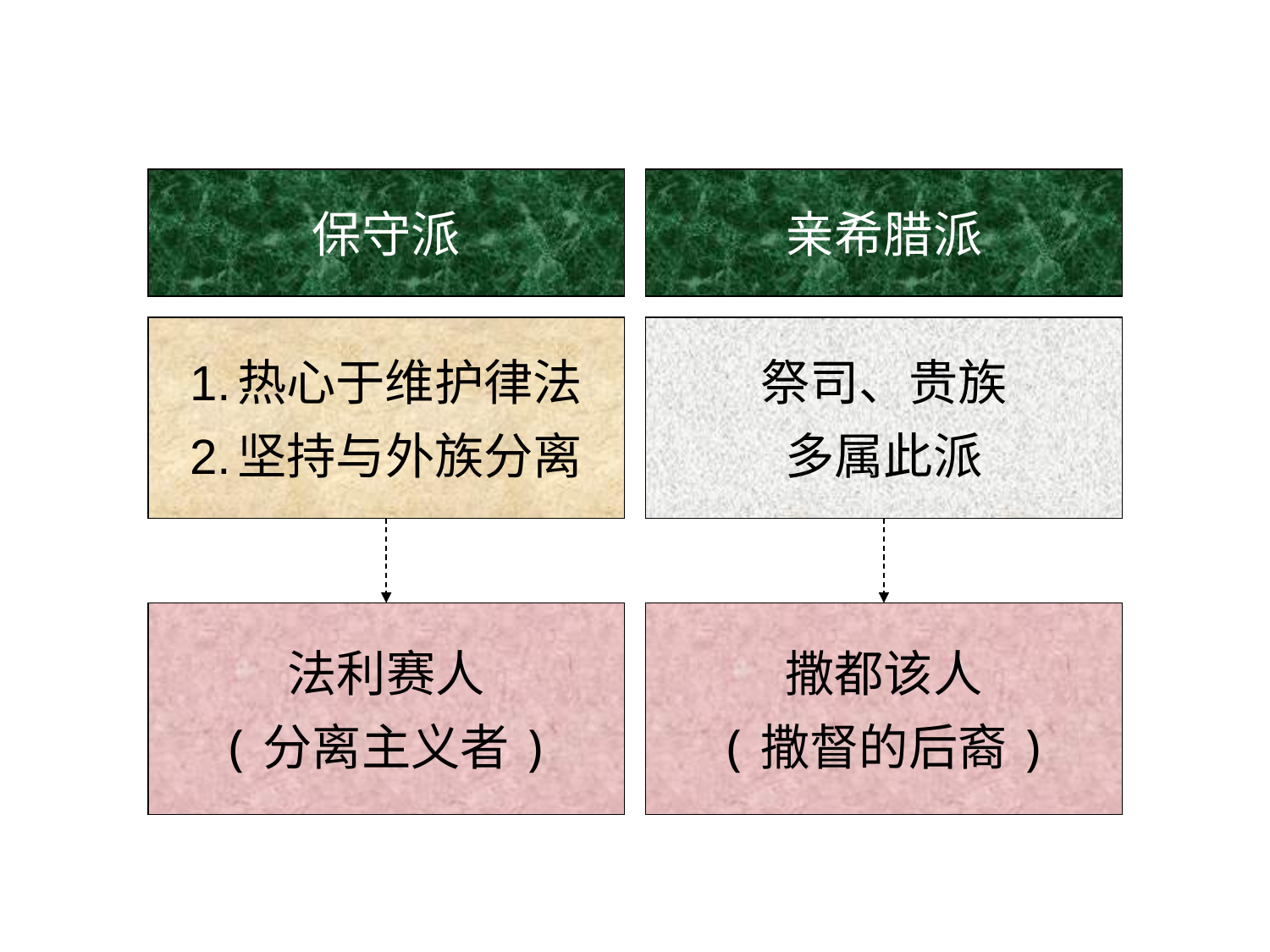

保守派
亲希腊派
热心于维护律法
坚持与外族分离
祭司、贵族
多属此派
法利赛人
(分离主义者)
撒都该人
(撒督的后裔)